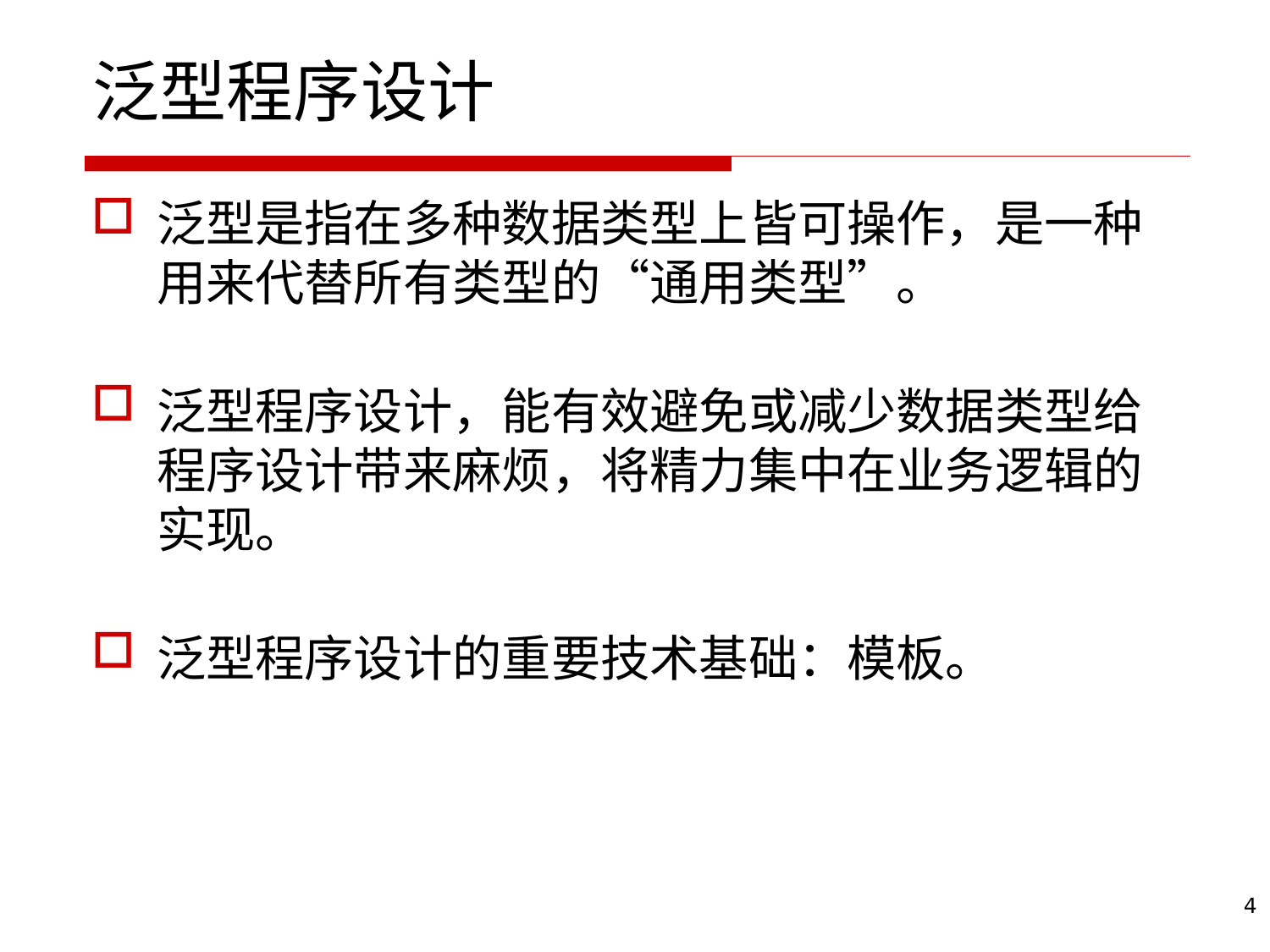

# 泛型程序设计
泛型是指在多种数据类型上皆可操作，是一种用来代替所有类型的“通用类型”。

泛型程序设计，能有效避免或减少数据类型给程序设计带来麻烦，将精力集中在业务逻辑的实现。

泛型程序设计的重要技术基础：模板。

4